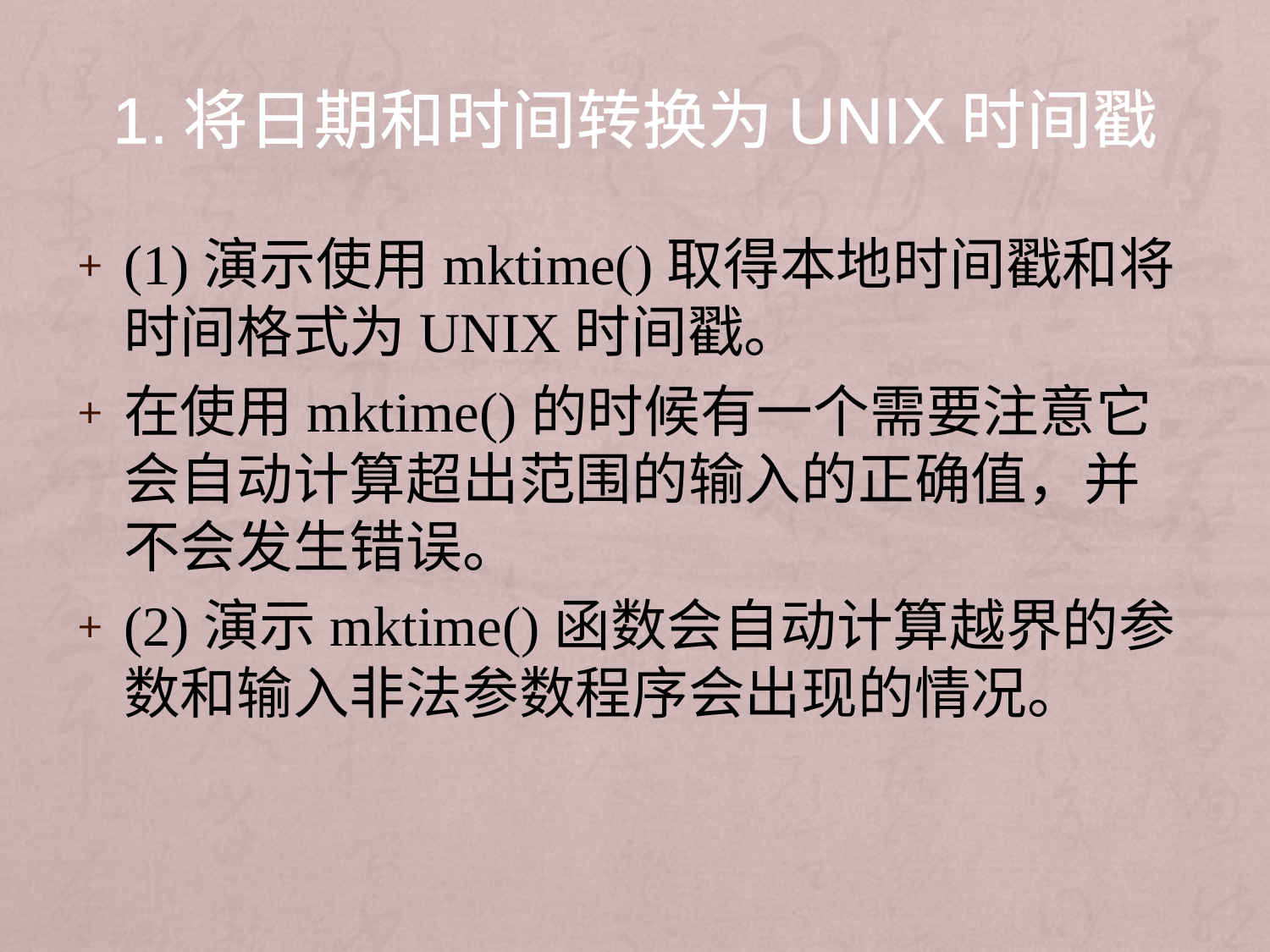

# 1.将日期和时间转换为UNIX时间戳
(1)演示使用mktime()取得本地时间戳和将时间格式为UNIX时间戳。
在使用mktime()的时候有一个需要注意它会自动计算超出范围的输入的正确值，并不会发生错误。
(2)演示mktime()函数会自动计算越界的参数和输入非法参数程序会出现的情况。